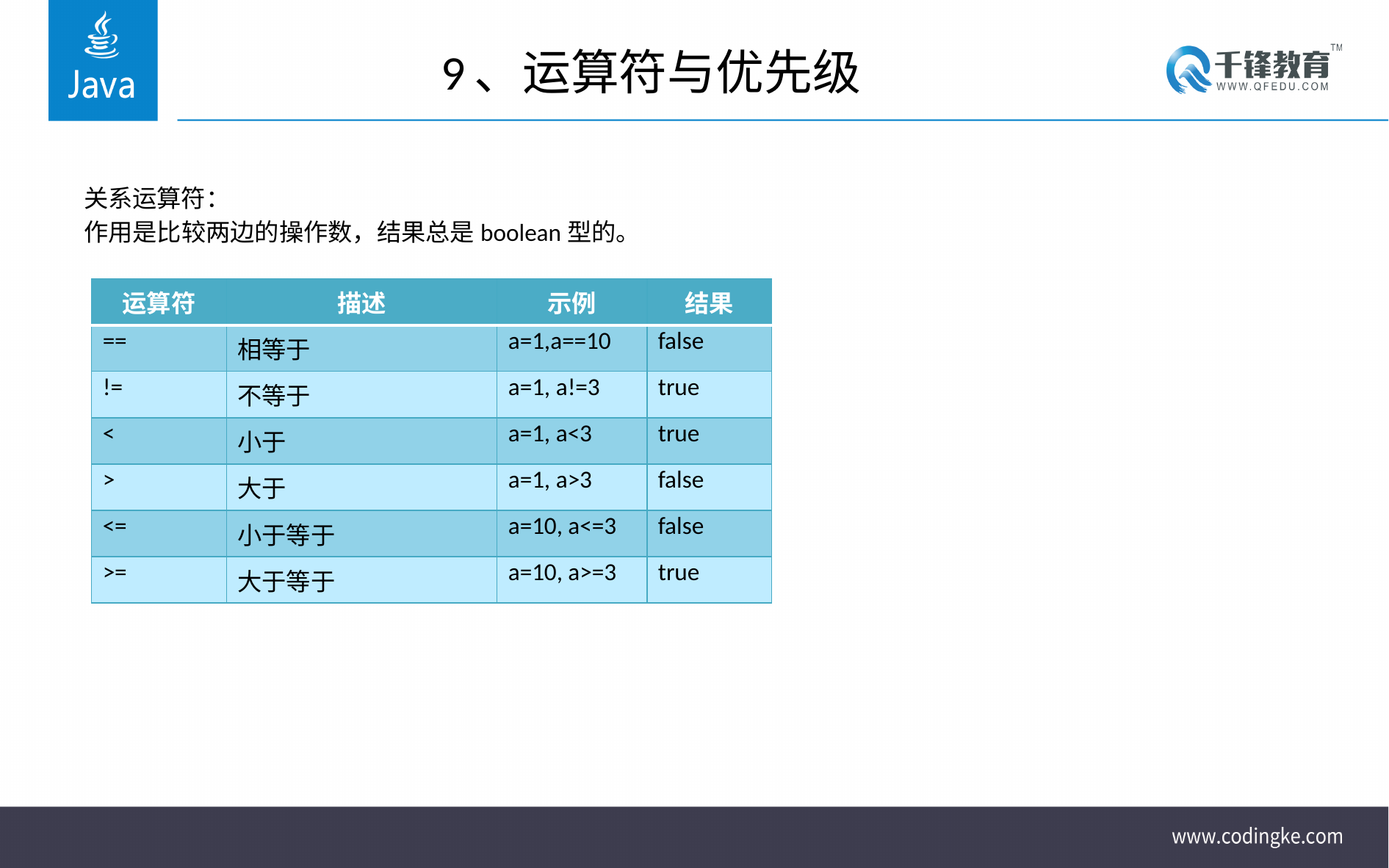

# 9、运算符与优先级
关系运算符：
作用是比较两边的操作数，结果总是boolean型的。

| 运算符 | 描述 | 示例 | 结果 |
| --- | --- | --- | --- |
| == | 相等于 | a=1,a==10 | false |
| != | 不等于 | a=1, a!=3 | true |
| < | 小于 | a=1, a<3 | true |
| > | 大于 | a=1, a>3 | false |
| <= | 小于等于 | a=10, a<=3 | false |
| >= | 大于等于 | a=10, a>=3 | true |